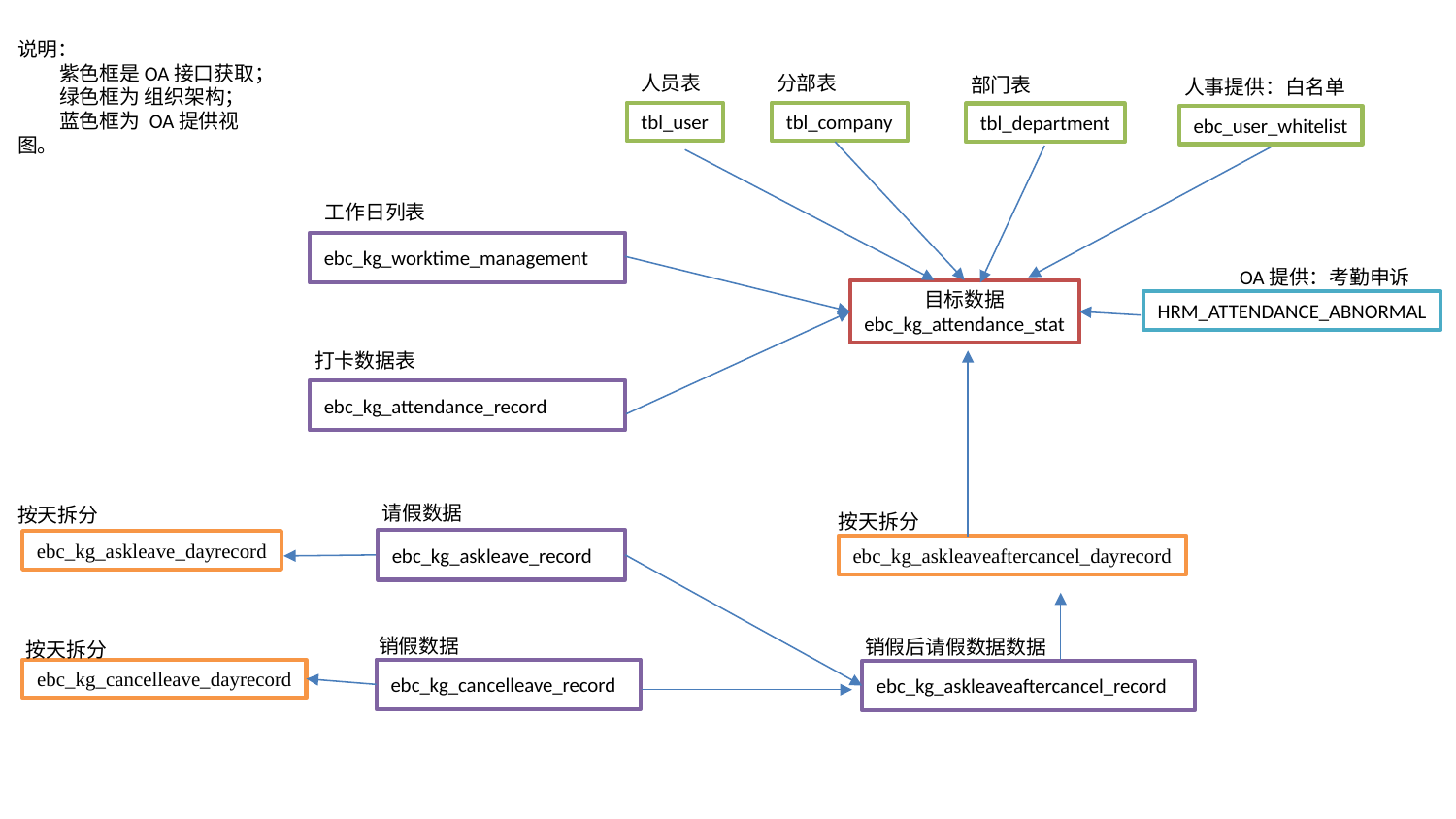

说明：
        紫色框是OA接口获取；
        绿色框为 组织架构；
        蓝色框为 OA提供视图。

分部表
人员表
部门表
人事提供：白名单
tbl_user
tbl_company
tbl_department
ebc_user_whitelist
工作日列表
ebc_kg_worktime_management
OA提供：考勤申诉
目标数据
ebc_kg_attendance_stat
HRM_ATTENDANCE_ABNORMAL
打卡数据表
ebc_kg_attendance_record
请假数据
按天拆分
按天拆分
ebc_kg_askleave_record
ebc_kg_askleave_dayrecord
ebc_kg_askleaveaftercancel_dayrecord
销假数据
销假后请假数据数据
按天拆分
ebc_kg_cancelleave_dayrecord
ebc_kg_cancelleave_record
ebc_kg_askleaveaftercancel_record